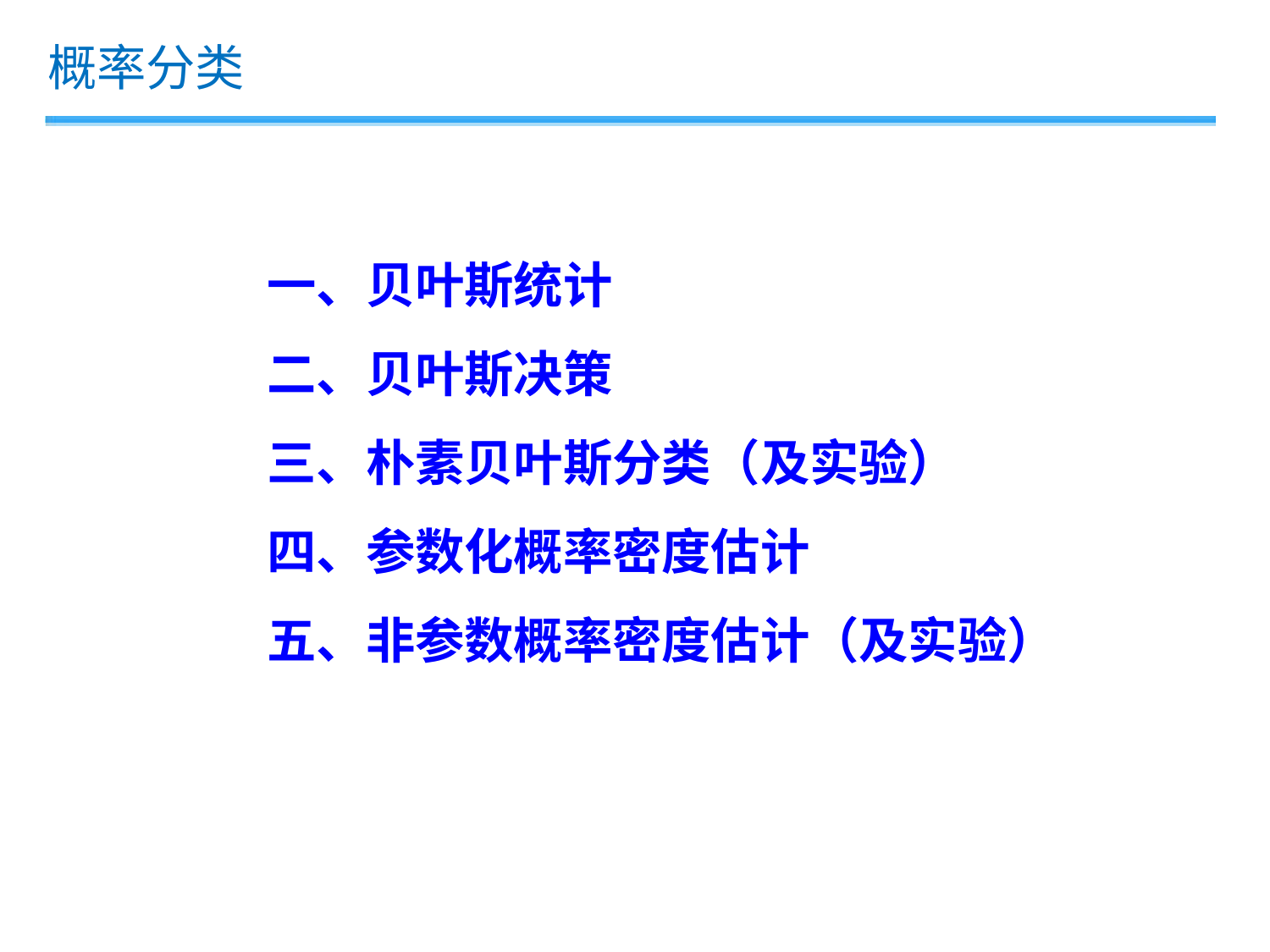

概率分类
一、贝叶斯统计
二、贝叶斯决策
三、朴素贝叶斯分类（及实验）
四、参数化概率密度估计
五、非参数概率密度估计（及实验）